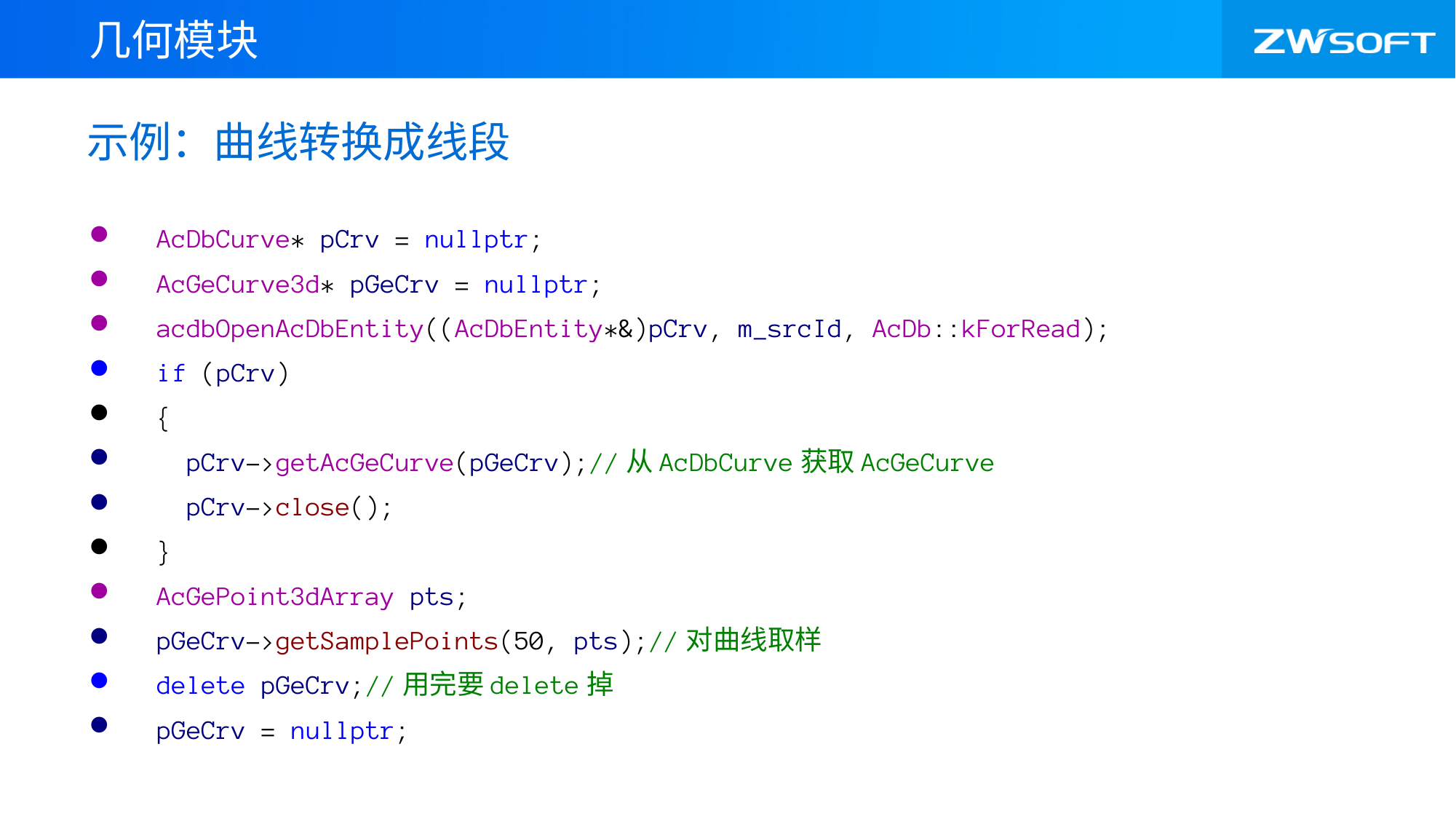

几何模块
# 示例：曲线转换成线段
AcDbCurve* pCrv = nullptr;
AcGeCurve3d* pGeCrv = nullptr;
acdbOpenAcDbEntity((AcDbEntity*&)pCrv, m_srcId, AcDb::kForRead);
if (pCrv)
{
  pCrv->getAcGeCurve(pGeCrv);//从AcDbCurve获取AcGeCurve
  pCrv->close();
}
AcGePoint3dArray pts;
pGeCrv->getSamplePoints(50, pts);//对曲线取样
delete pGeCrv;//用完要delete掉
pGeCrv = nullptr;